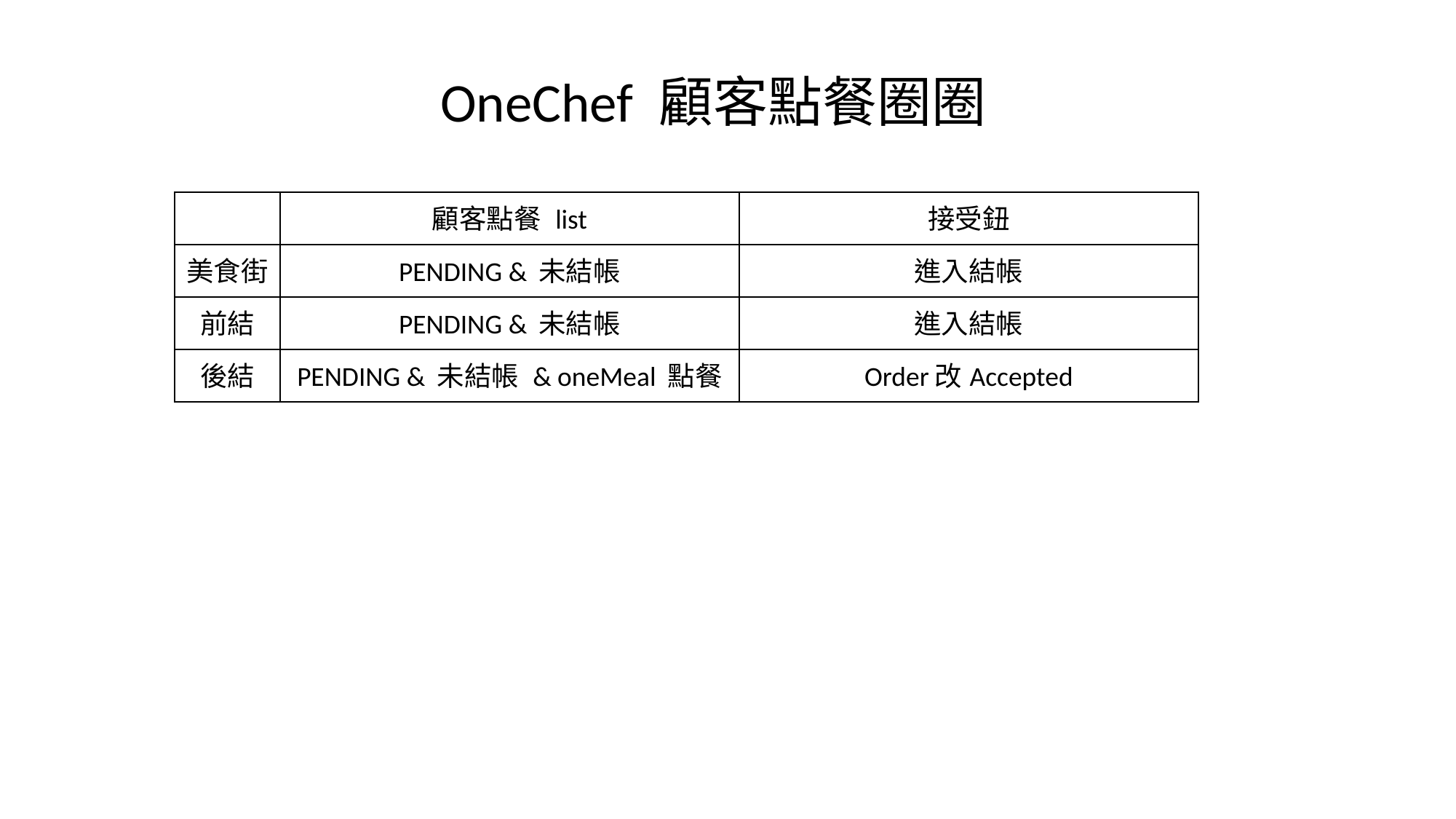

# OneChef 顧客點餐圈圈
|  | 顧客點餐 list | 接受鈕 |
| --- | --- | --- |
| 美食街 | PENDING & 未結帳 | 進入結帳 |
| 前結 | PENDING & 未結帳 | 進入結帳 |
| 後結 | PENDING & 未結帳 & oneMeal 點餐 | Order改Accepted |